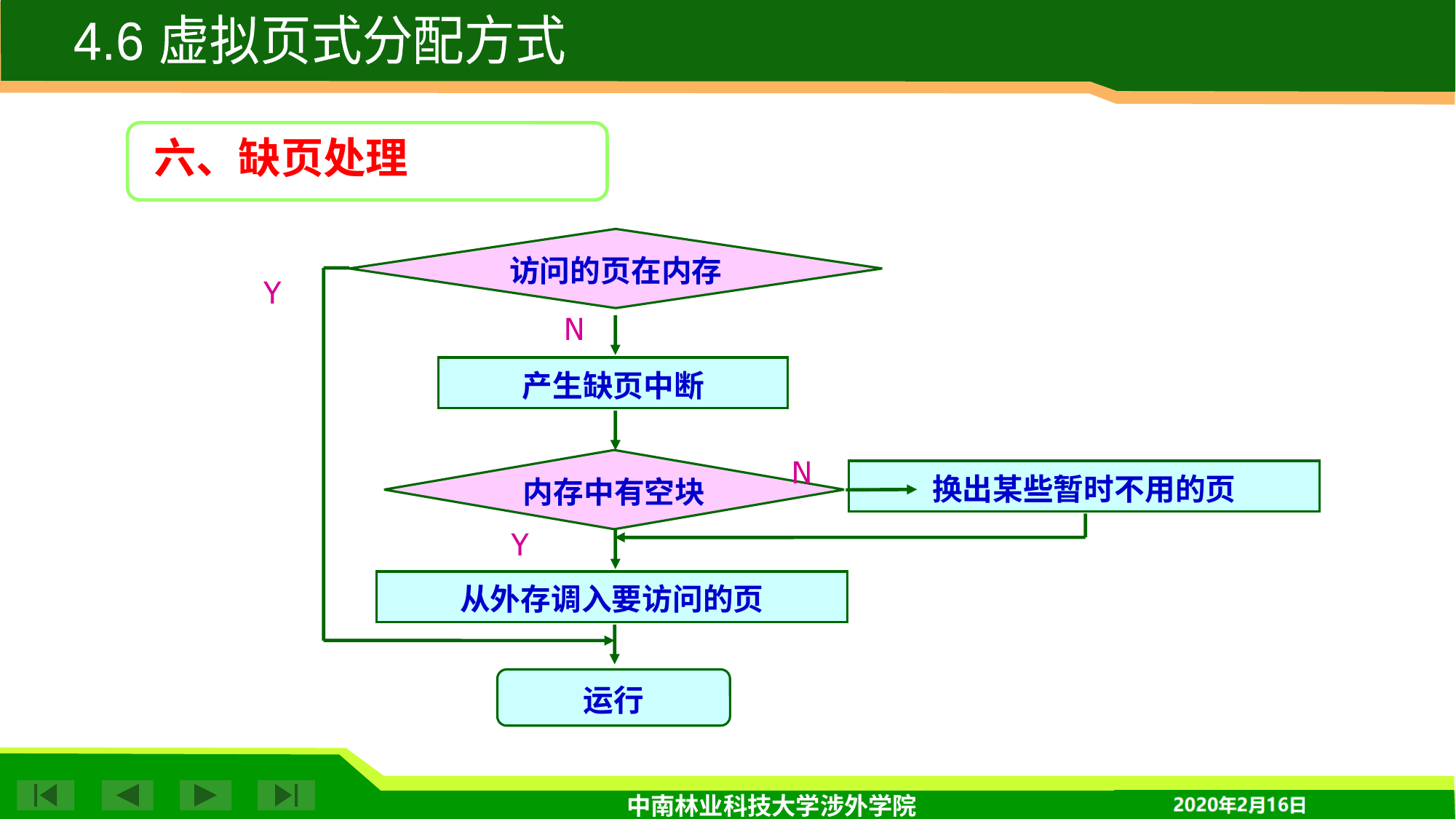

4.6 虚拟页式分配方式

六、缺页处理
访问的页在内存
Y

N

产生缺页中断

N
内存中有空块
换出某些暂时不用的页

Y

从外存调入要访问的页

运行